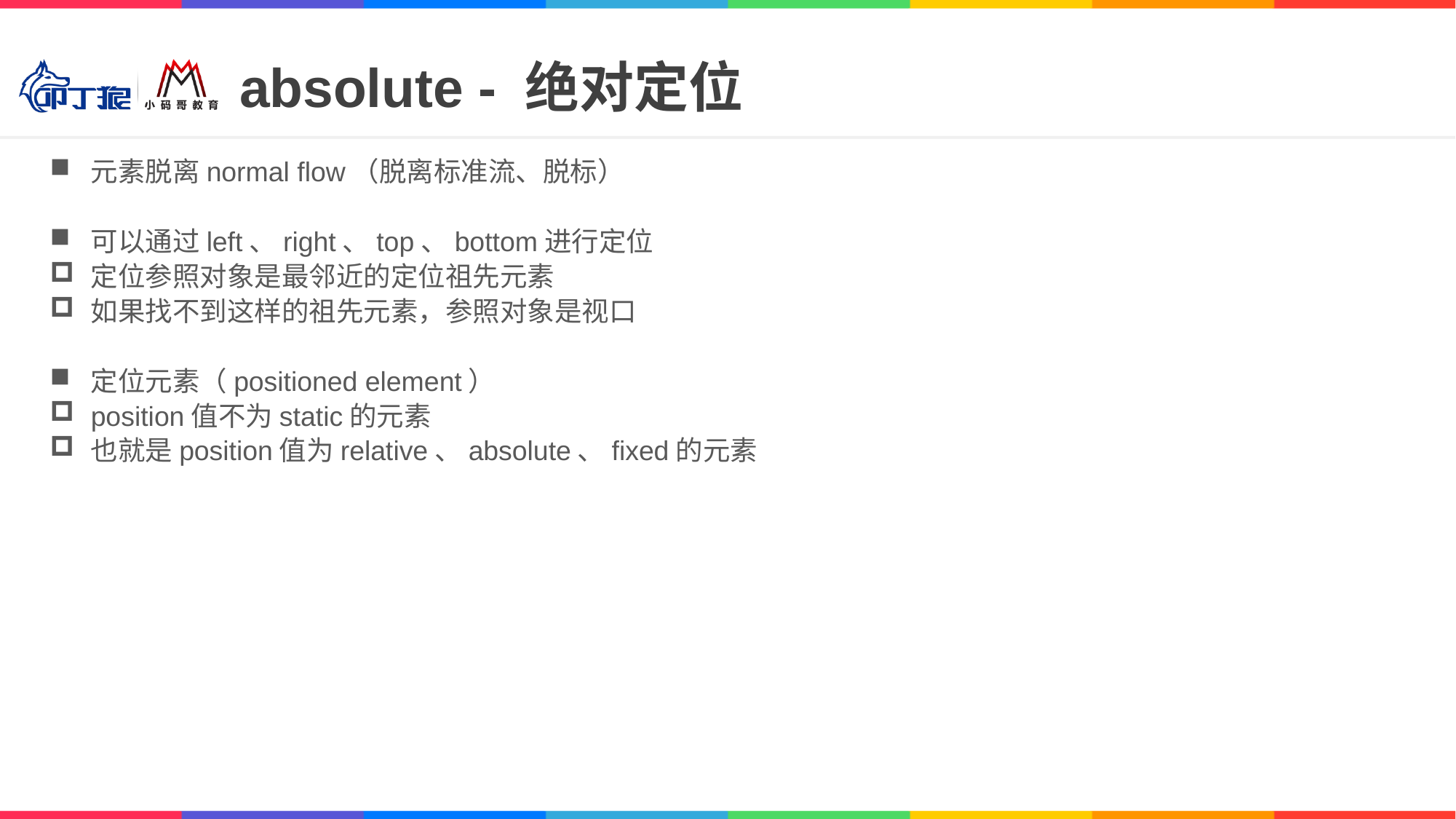

# absolute - 绝对定位

元素脱离normal flow（脱离标准流、脱标）

可以通过left、right、top、bottom进行定位
定位参照对象是最邻近的定位祖先元素
如果找不到这样的祖先元素，参照对象是视口

定位元素（positioned element）
position值不为static的元素
也就是position值为relative、absolute、fixed的元素